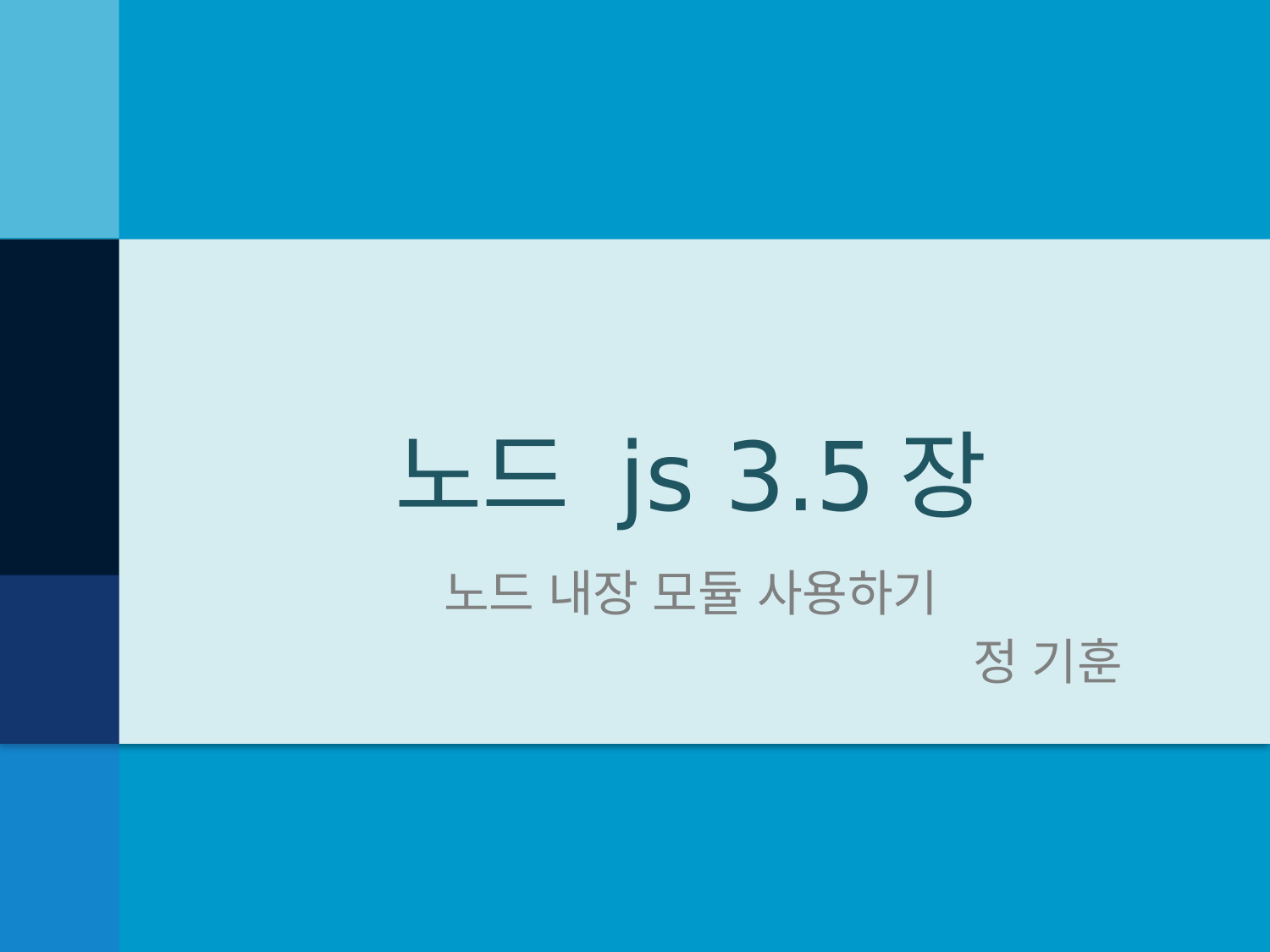

# 노드 js 3.5장
노드 내장 모듈 사용하기
정 기훈